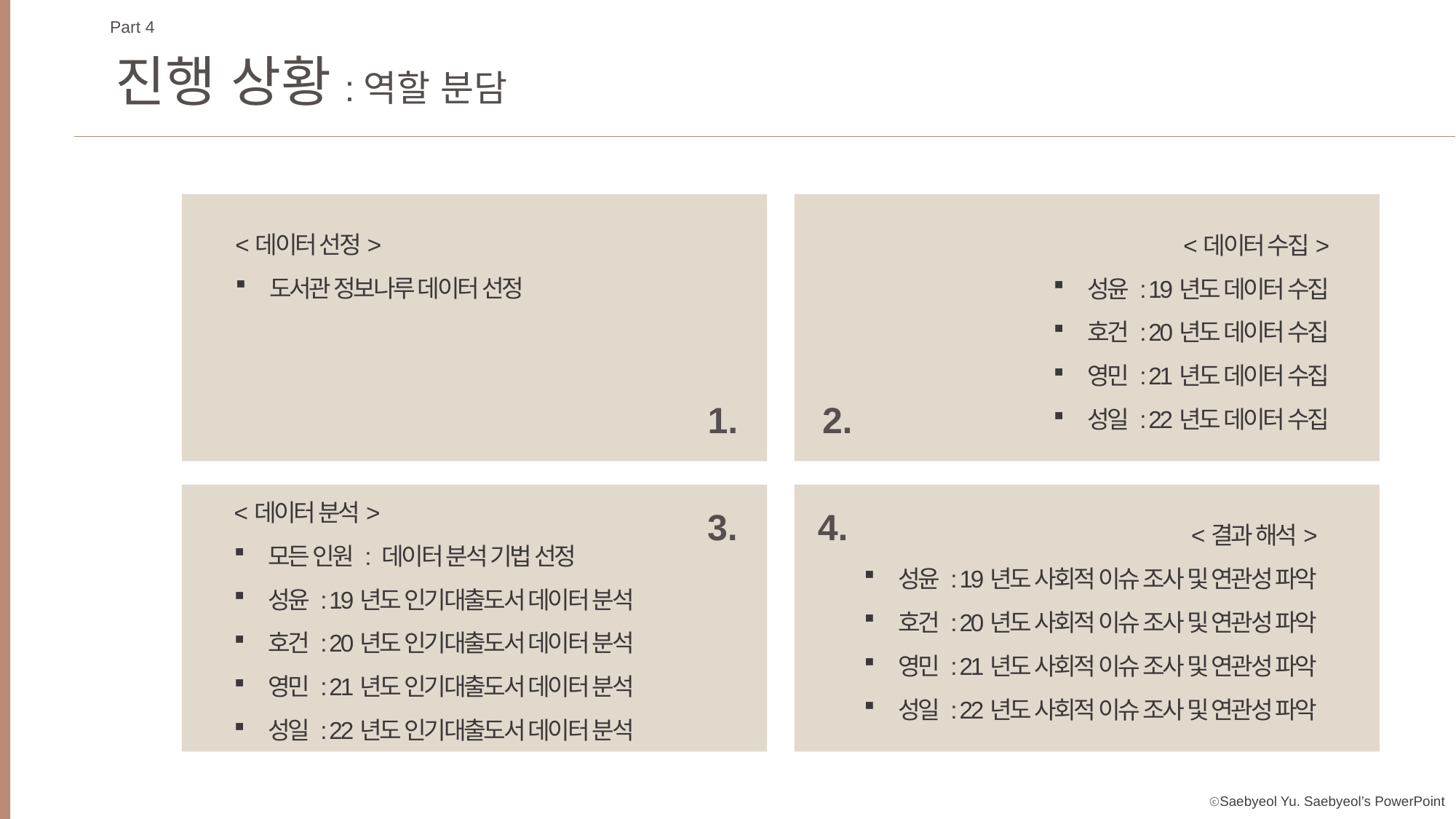

Part 4
진행 상황:역할 분담

<데이터 선정>
도서관 정보나루 데이터 선정
<데이터 수집>
성윤 : 19년도 데이터 수집
호건 : 20년도 데이터 수집
영민 : 21년도 데이터 수집
성일 : 22년도 데이터 수집

1.

2.
<데이터 분석>
모든 인원 : 데이터 분석 기법 선정
성윤 : 19년도 인기대출도서 데이터 분석
호건 : 20년도 인기대출도서 데이터 분석
영민 : 21년도 인기대출도서 데이터 분석
성일 : 22년도 인기대출도서 데이터 분석

4.

3.
<결과 해석>
성윤 : 19년도 사회적 이슈 조사 및 연관성 파악
호건 : 20년도 사회적 이슈 조사 및 연관성 파악
영민 : 21년도 사회적 이슈 조사 및 연관성 파악
성일 : 22년도 사회적 이슈 조사 및 연관성 파악